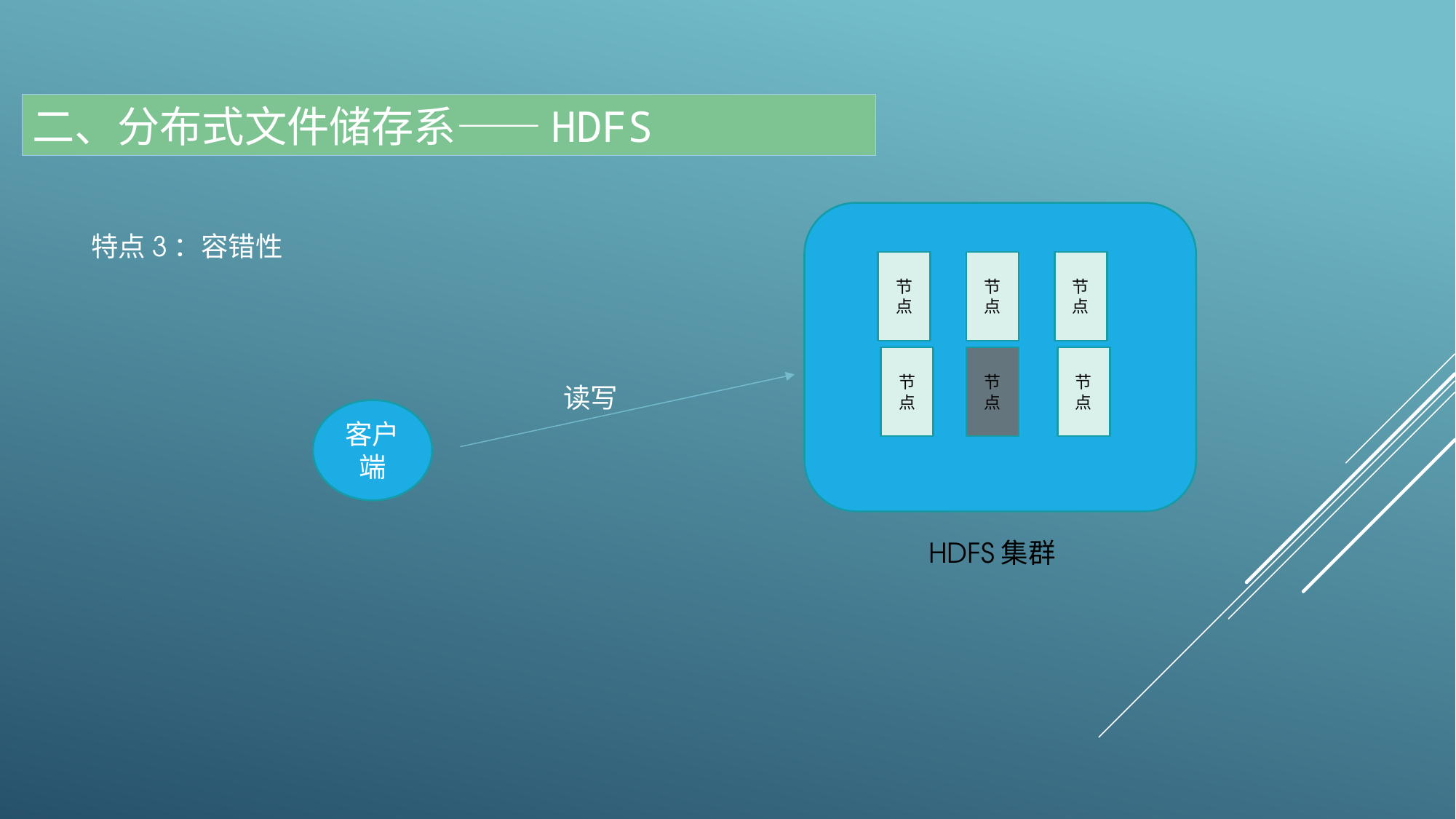

二、分布式文件储存系——HDFS

特点3：容错性
节点
节点
节点
节点
节点
节点
读写
客户端
HDFS集群